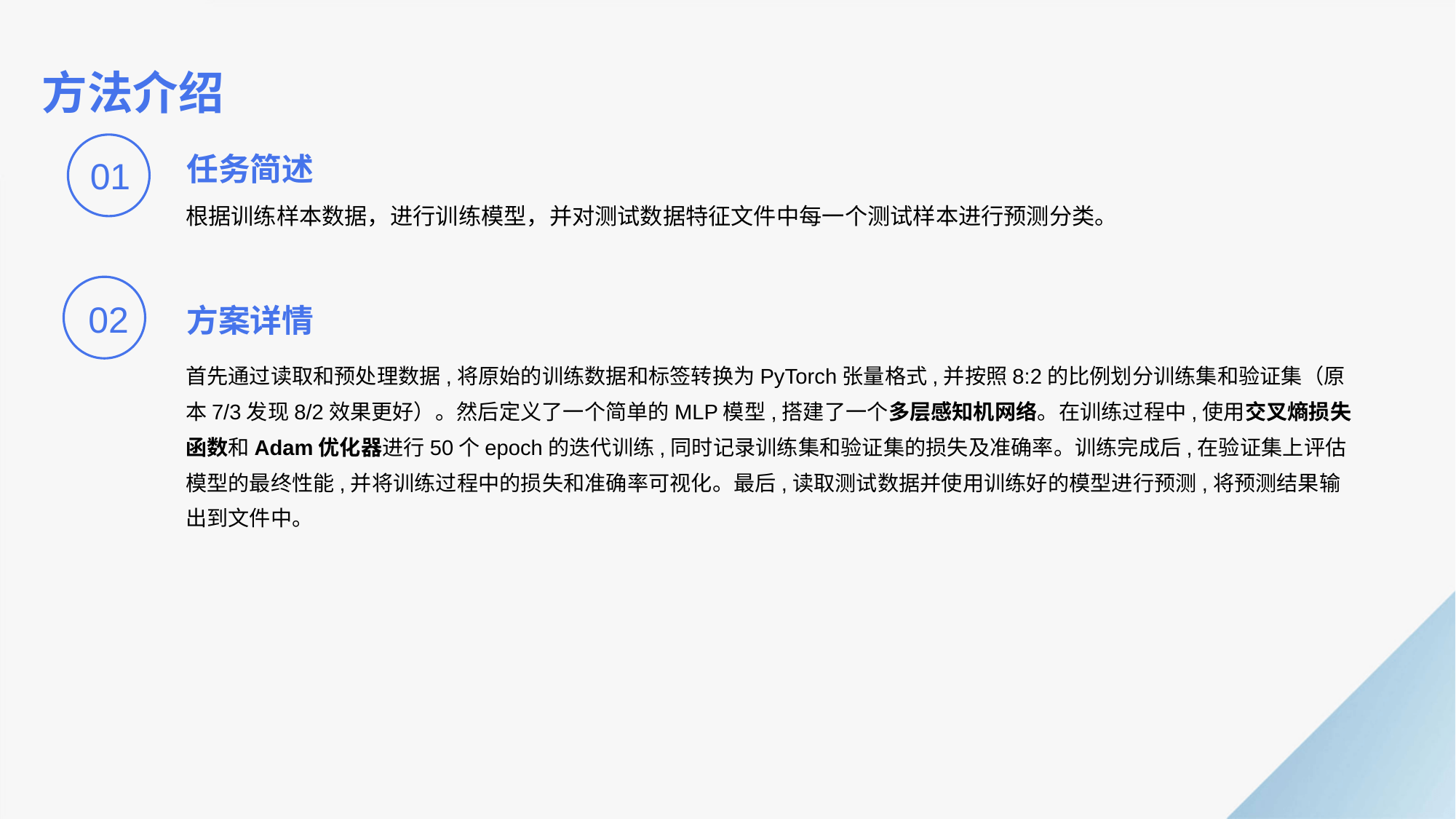

方法介绍

任务简述
01
根据训练样本数据，进行训练模型，并对测试数据特征文件中每一个测试样本进行预测分类。

方案详情
02
首先通过读取和预处理数据,将原始的训练数据和标签转换为PyTorch张量格式,并按照8:2的比例划分训练集和验证集（原本7/3发现8/2效果更好）。然后定义了一个简单的MLP模型,搭建了一个多层感知机网络。在训练过程中,使用交叉熵损失函数和Adam优化器进行50个epoch的迭代训练,同时记录训练集和验证集的损失及准确率。训练完成后,在验证集上评估模型的最终性能,并将训练过程中的损失和准确率可视化。最后,读取测试数据并使用训练好的模型进行预测,将预测结果输出到文件中。